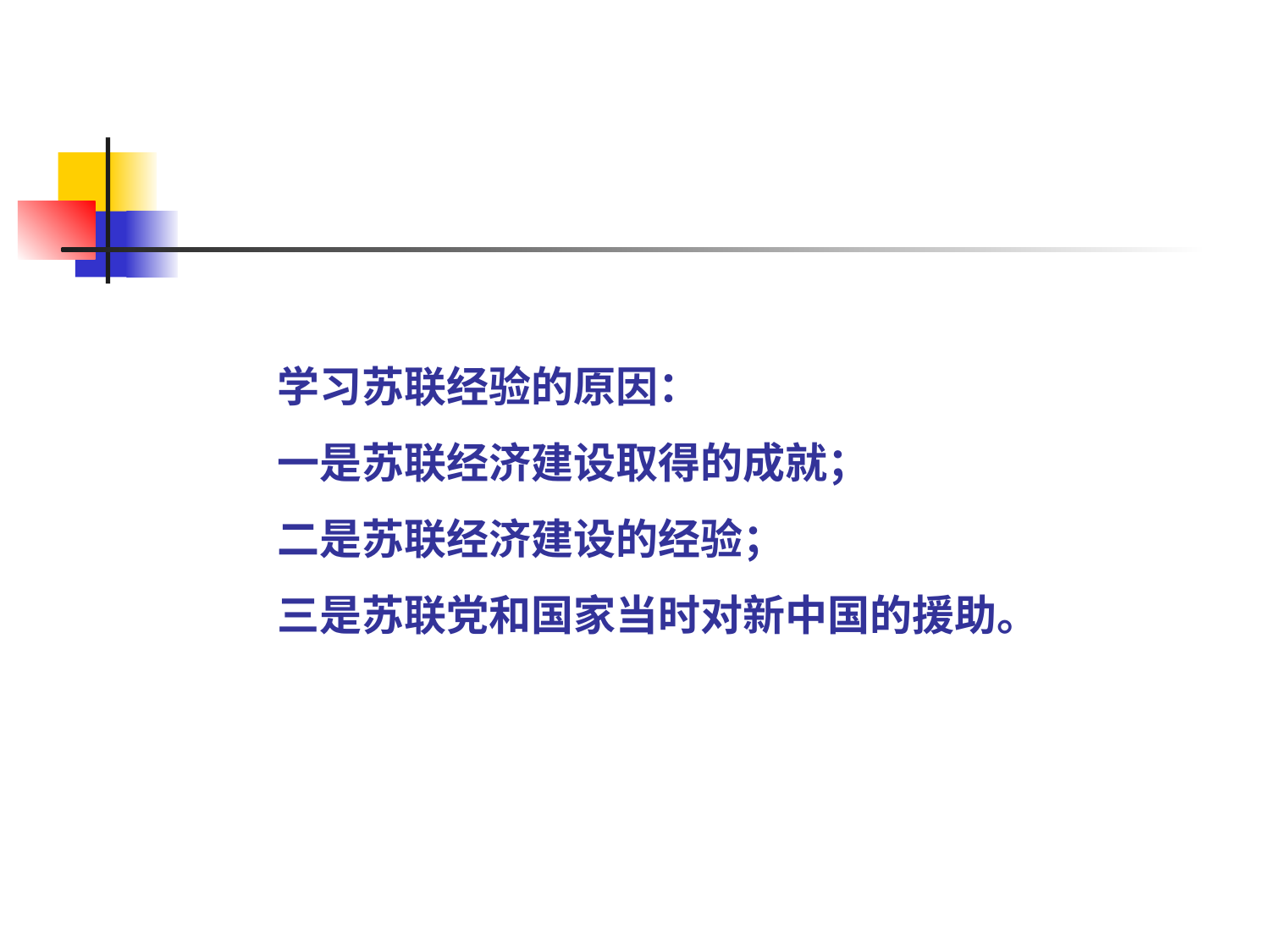

学习苏联经验的原因：
一是苏联经济建设取得的成就；
二是苏联经济建设的经验；
三是苏联党和国家当时对新中国的援助。